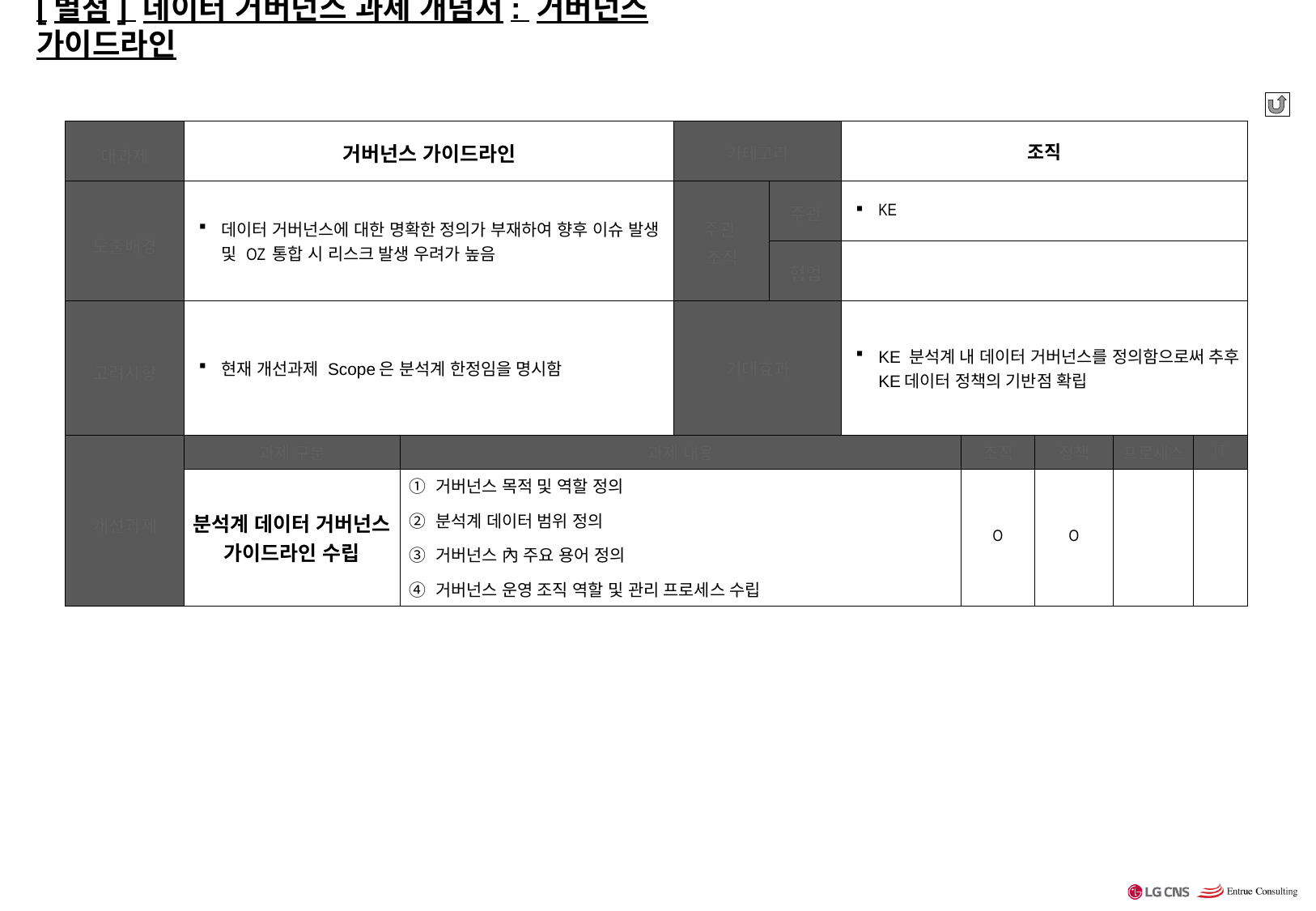

# [별첨] 데이터 거버넌스 과제 개념서: 거버넌스 가이드라인

| 대과제 | 거버넌스 가이드라인 |  | 카테고리 |  | 조직 |  |  |  |  |
| --- | --- | --- | --- | --- | --- | --- | --- | --- | --- |
| 도출배경 | 데이터 거버넌스에 대한 명확한 정의가 부재하여 향후 이슈 발생 및 OZ 통합 시 리스크 발생 우려가 높음 |  | 주관 조직 | 주관 | KE |  |  |  |  |
|  |  |  |  | 협업 |  |  |  |  |  |
| 고려사항 | 현재 개선과제 Scope은 분석계 한정임을 명시함 |  | 기대효과 |  | KE 분석계 내 데이터 거버넌스를 정의함으로써 추후 KE데이터 정책의 기반점 확립 |  |  |  |  |
| 개선과제 | 과제 구분 | 과제 내용 |  |  |  | 조직 | 정책 | 프로세스 | IT |
|  | 분석계 데이터 거버넌스 가이드라인 수립 | ① 거버넌스 목적 및 역할 정의 ② 분석계 데이터 범위 정의 ③ 거버넌스 內 주요 용어 정의 ④ 거버넌스 운영 조직 역할 및 관리 프로세스 수립 |  |  |  | O | O |  |  |